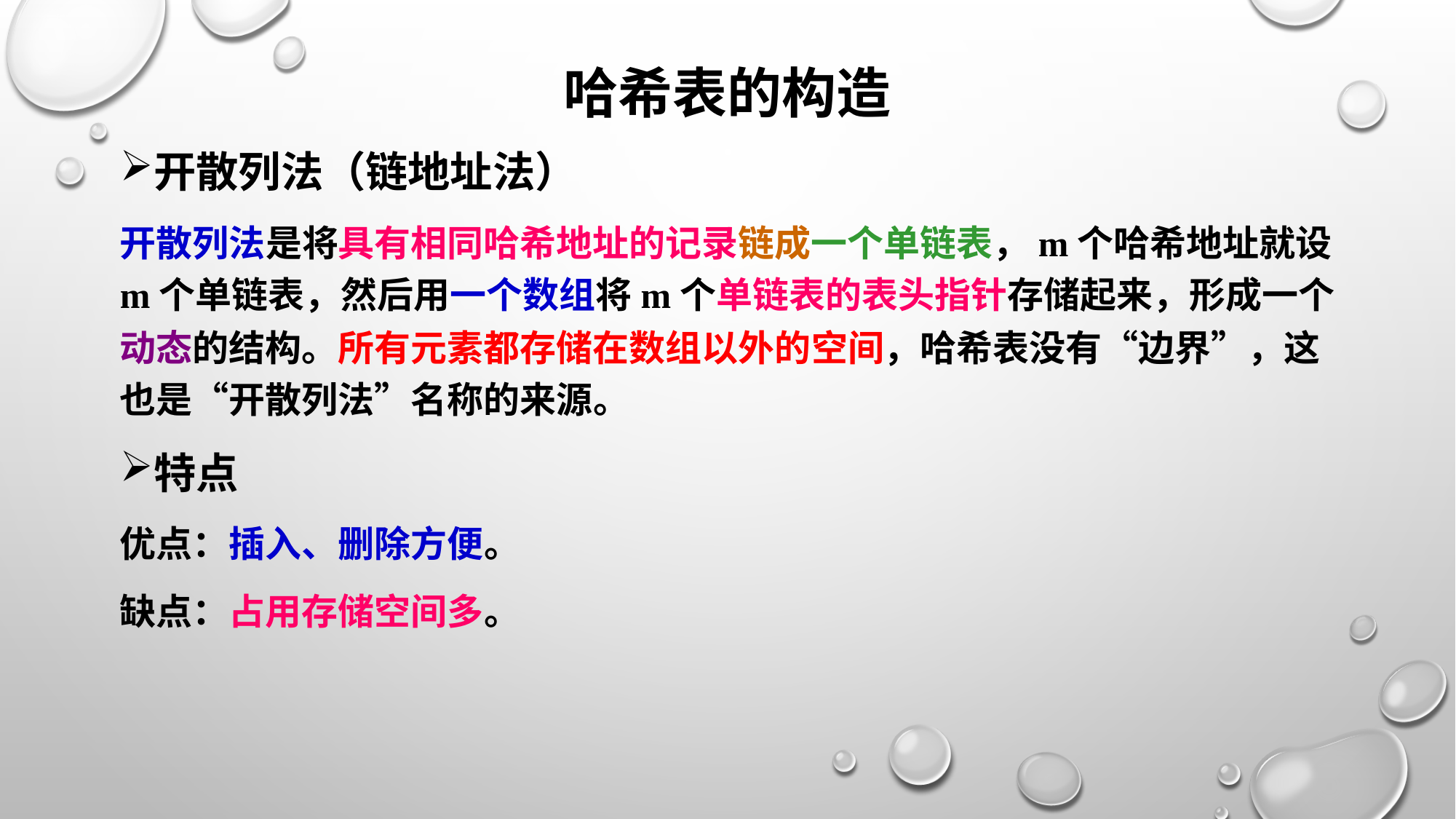

# 哈希表的构造
开散列法（链地址法）
开散列法是将具有相同哈希地址的记录链成一个单链表，m个哈希地址就设 m个单链表，然后用一个数组将m个单链表的表头指针存储起来，形成一个动态的结构。所有元素都存储在数组以外的空间，哈希表没有“边界”，这也是“开散列法”名称的来源。
特点
优点：插入、删除方便。
缺点：占用存储空间多。